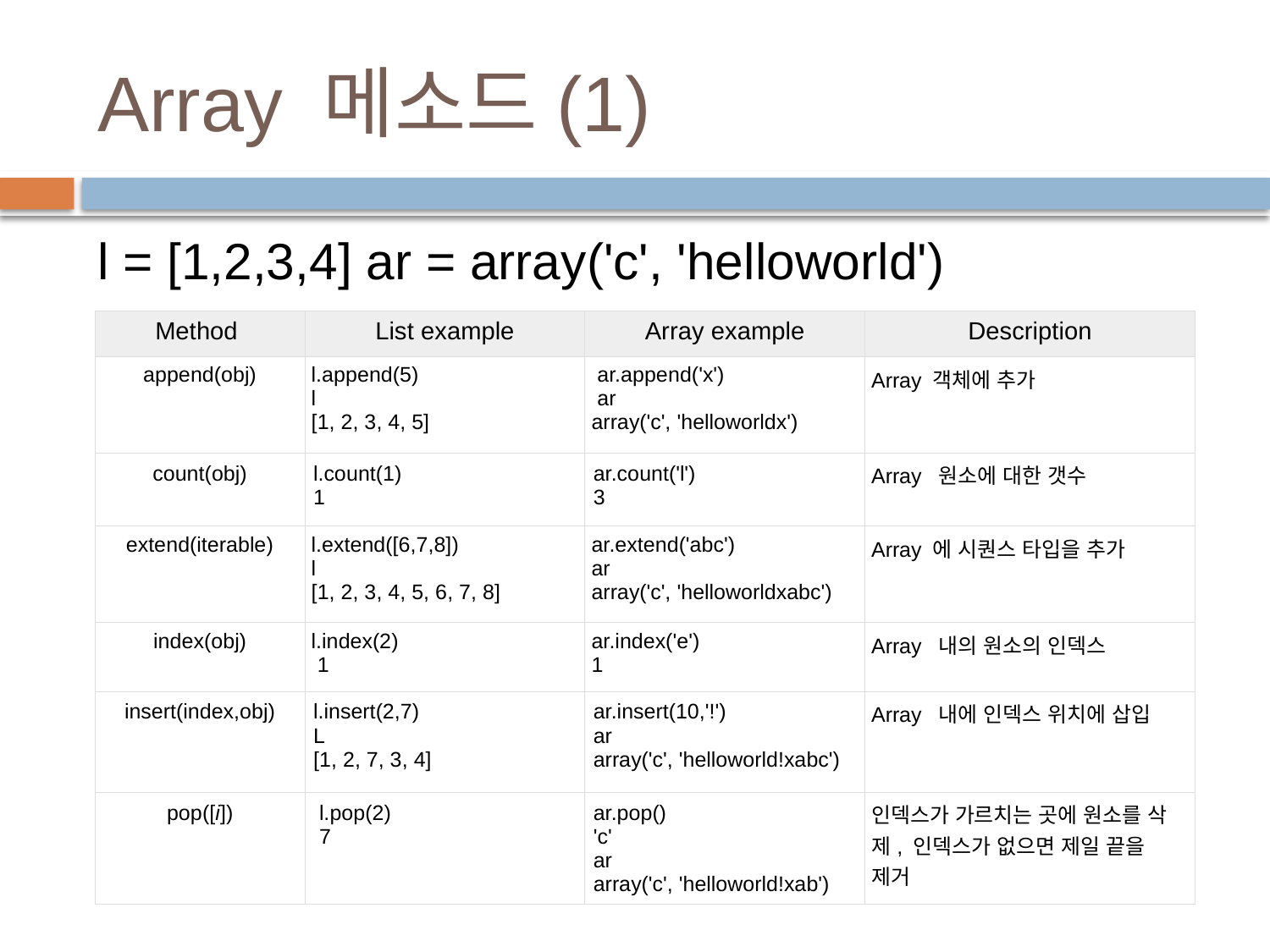

# Array 메소드(1)
l = [1,2,3,4] ar = array('c', 'helloworld')

| Method | List example | Array example | Description |
| --- | --- | --- | --- |
| append(obj) | l.append(5) l [1, 2, 3, 4, 5] | ar.append('x') ar array('c', 'helloworldx') | Array 객체에 추가 |
| count(obj) | l.count(1) 1 | ar.count('l') 3 | Array 원소에 대한 갯수 |
| extend(iterable) | l.extend([6,7,8]) l [1, 2, 3, 4, 5, 6, 7, 8] | ar.extend('abc') ar array('c', 'helloworldxabc') | Array 에 시퀀스 타입을 추가 |
| index(obj) | l.index(2) 1 | ar.index('e') 1 | Array 내의 원소의 인덱스 |
| insert(index,obj) | l.insert(2,7) L [1, 2, 7, 3, 4] | ar.insert(10,'!') ar array('c', 'helloworld!xabc') | Array 내에 인덱스 위치에 삽입 |
| pop([i]) | l.pop(2) 7 | ar.pop() 'c' ar array('c', 'helloworld!xab') | 인덱스가 가르치는 곳에 원소를 삭제, 인덱스가 없으면 제일 끝을 제거 |